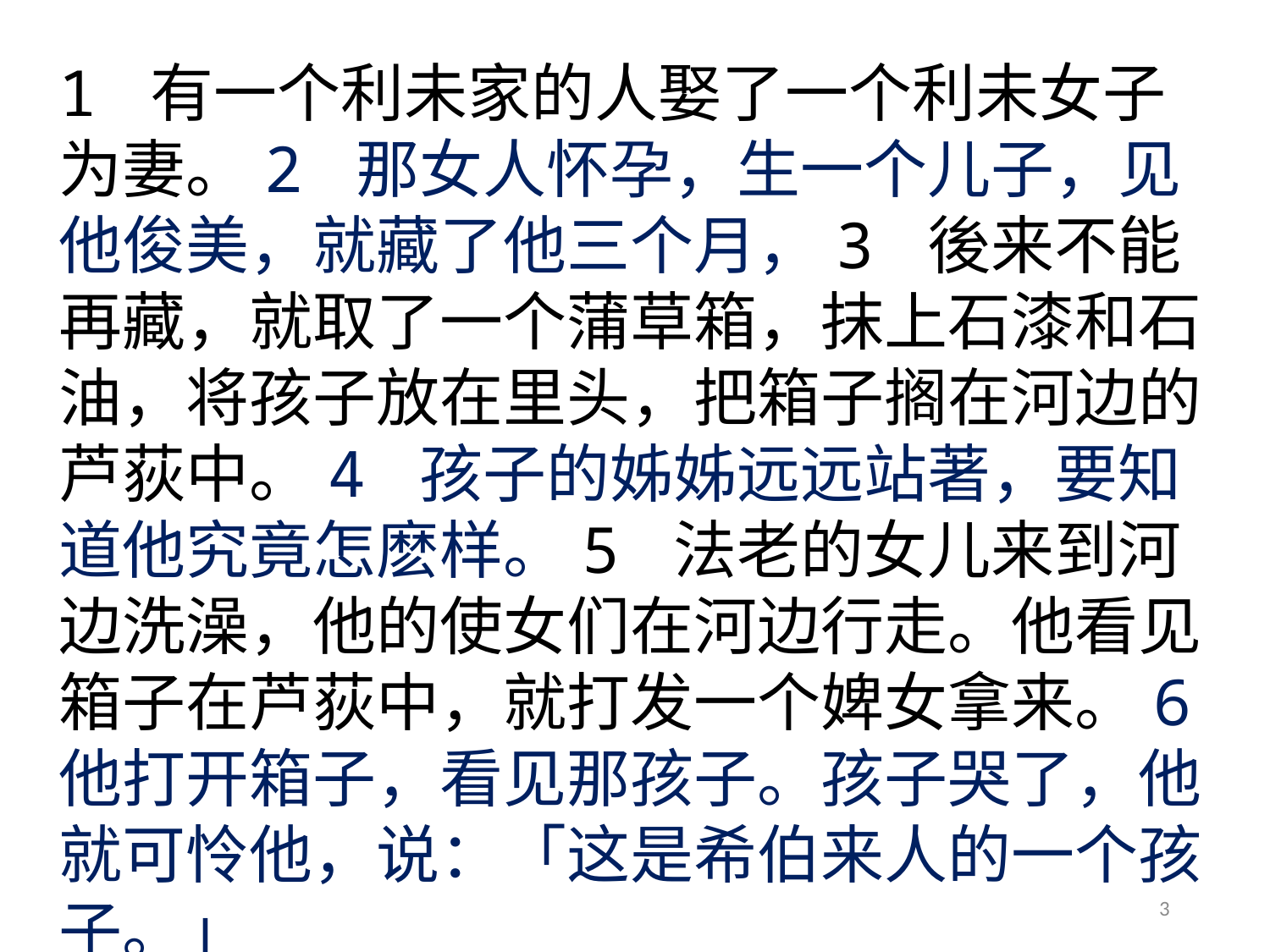

1 有一个利未家的人娶了一个利未女子为妻。2 那女人怀孕，生一个儿子，见他俊美，就藏了他三个月，3 後来不能再藏，就取了一个蒲草箱，抹上石漆和石油，将孩子放在里头，把箱子搁在河边的芦荻中。4 孩子的姊姊远远站著，要知道他究竟怎麽样。5 法老的女儿来到河边洗澡，他的使女们在河边行走。他看见箱子在芦荻中，就打发一个婢女拿来。6 他打开箱子，看见那孩子。孩子哭了，他就可怜他，说：「这是希伯来人的一个孩子。」
3